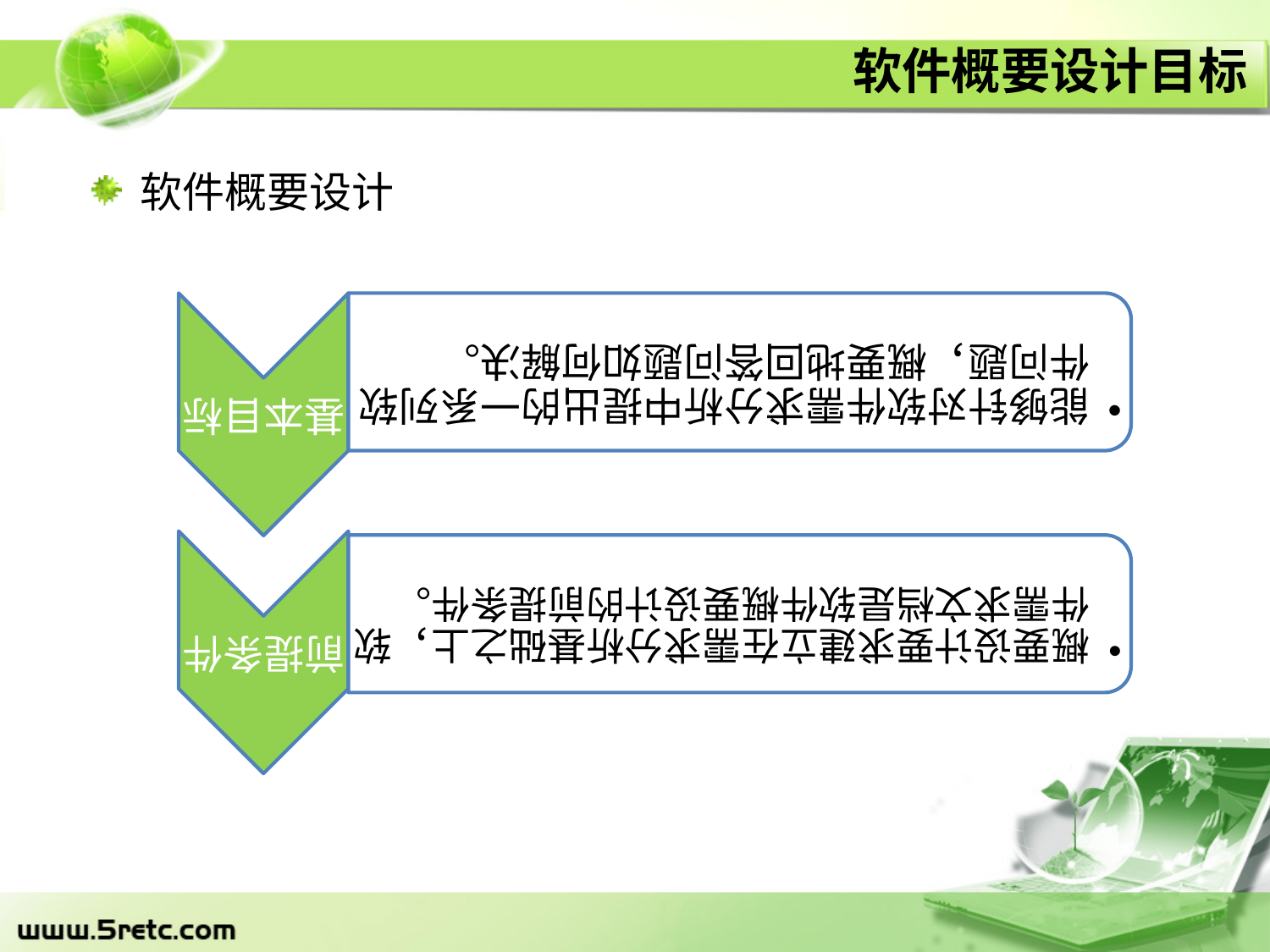

# 软件概要设计目标
软件概要设计
基本目标
能够针对软件需求分析中提出的一系列软件问题，概要地回答问题如何解决。
前提条件
概要设计要求建立在需求分析基础之上，软件需求文档是软件概要设计的前提条件。
网络